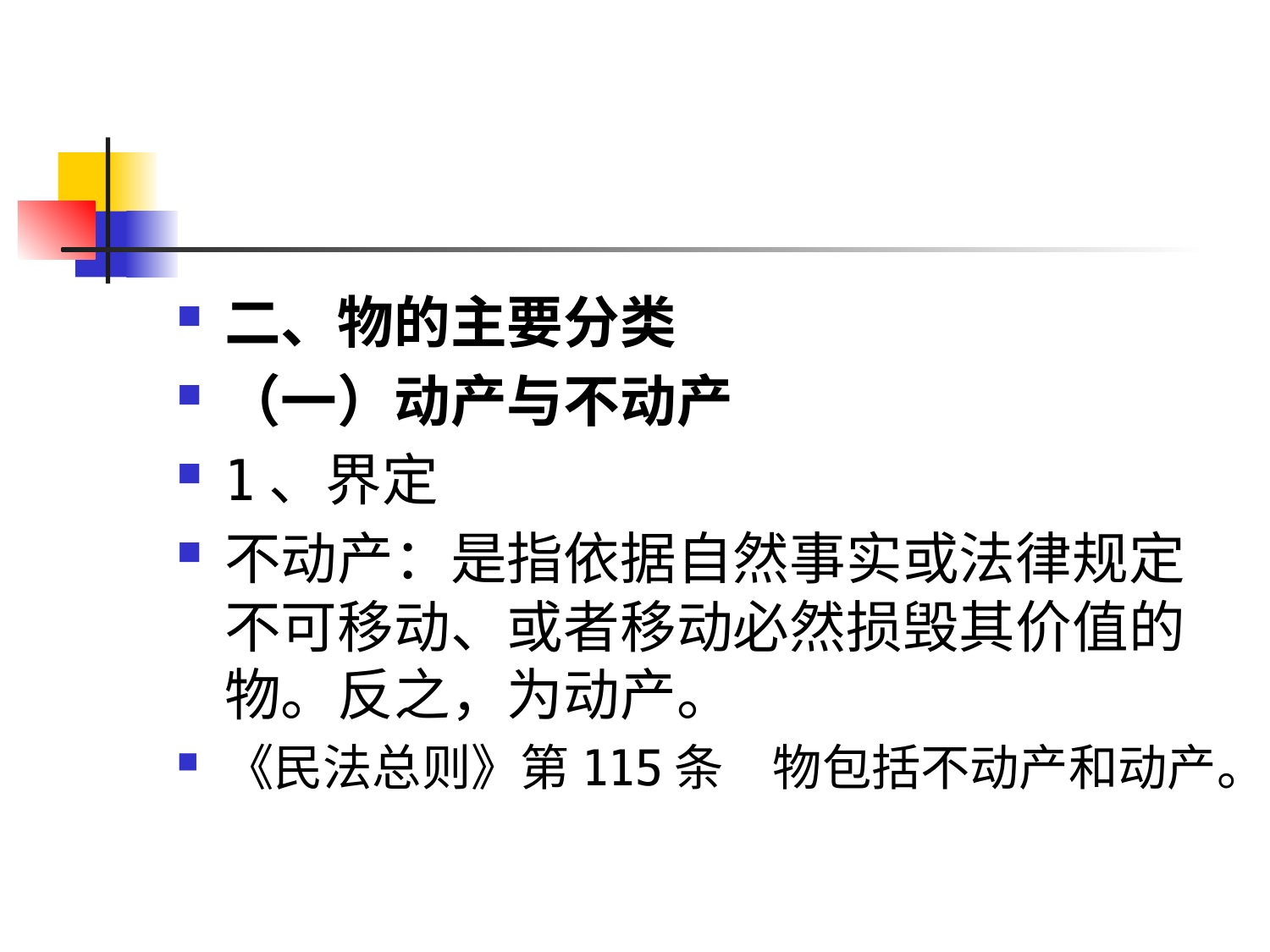

#
二、物的主要分类
（一）动产与不动产
1、界定
不动产：是指依据自然事实或法律规定不可移动、或者移动必然损毁其价值的物。反之，为动产。
《民法总则》第115条　物包括不动产和动产。